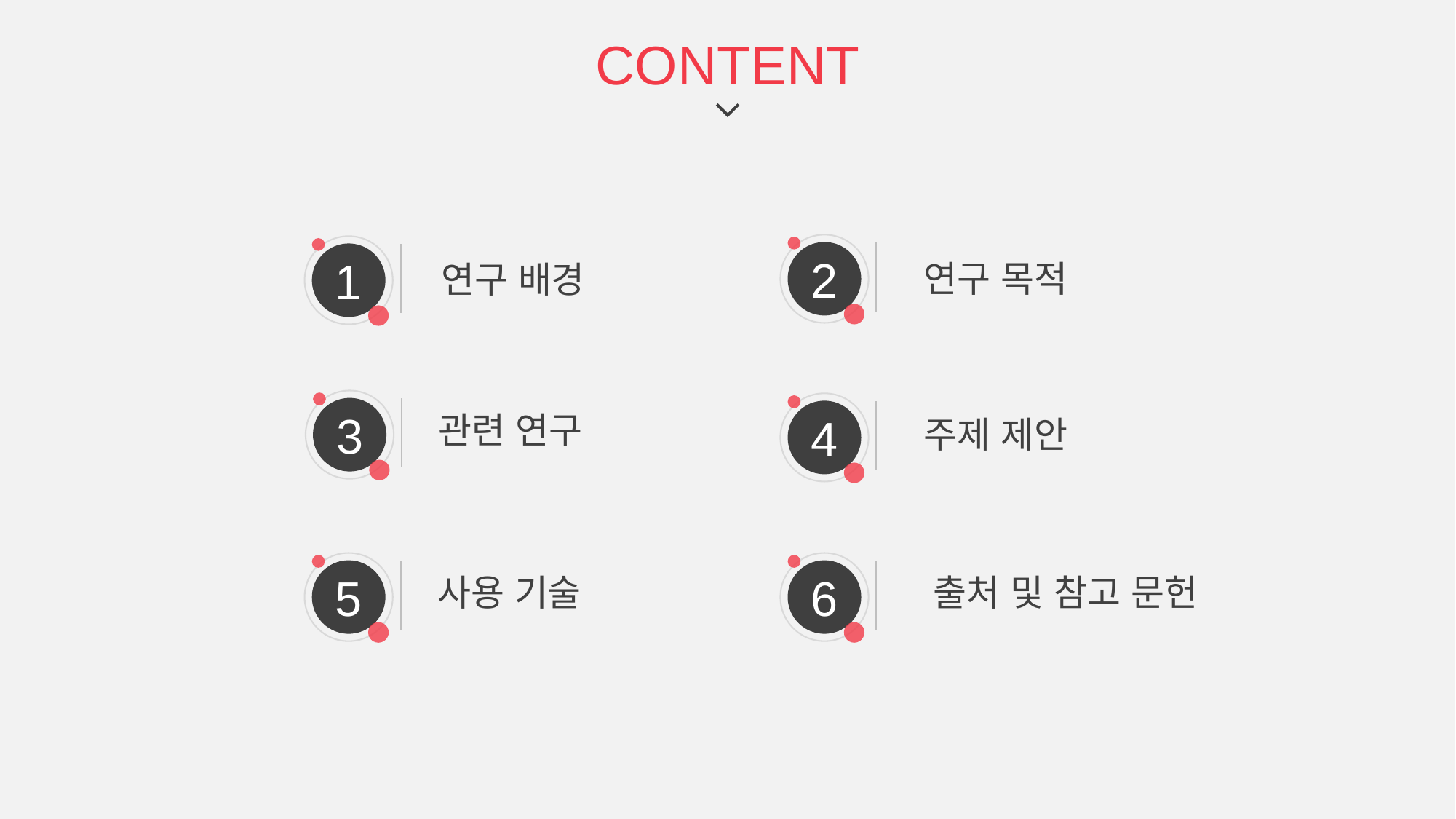

CONTENT

2

1

연구 배경
연구 목적

3

4

관련 연구
주제 제안

5

6

사용 기술
출처 및 참고 문헌